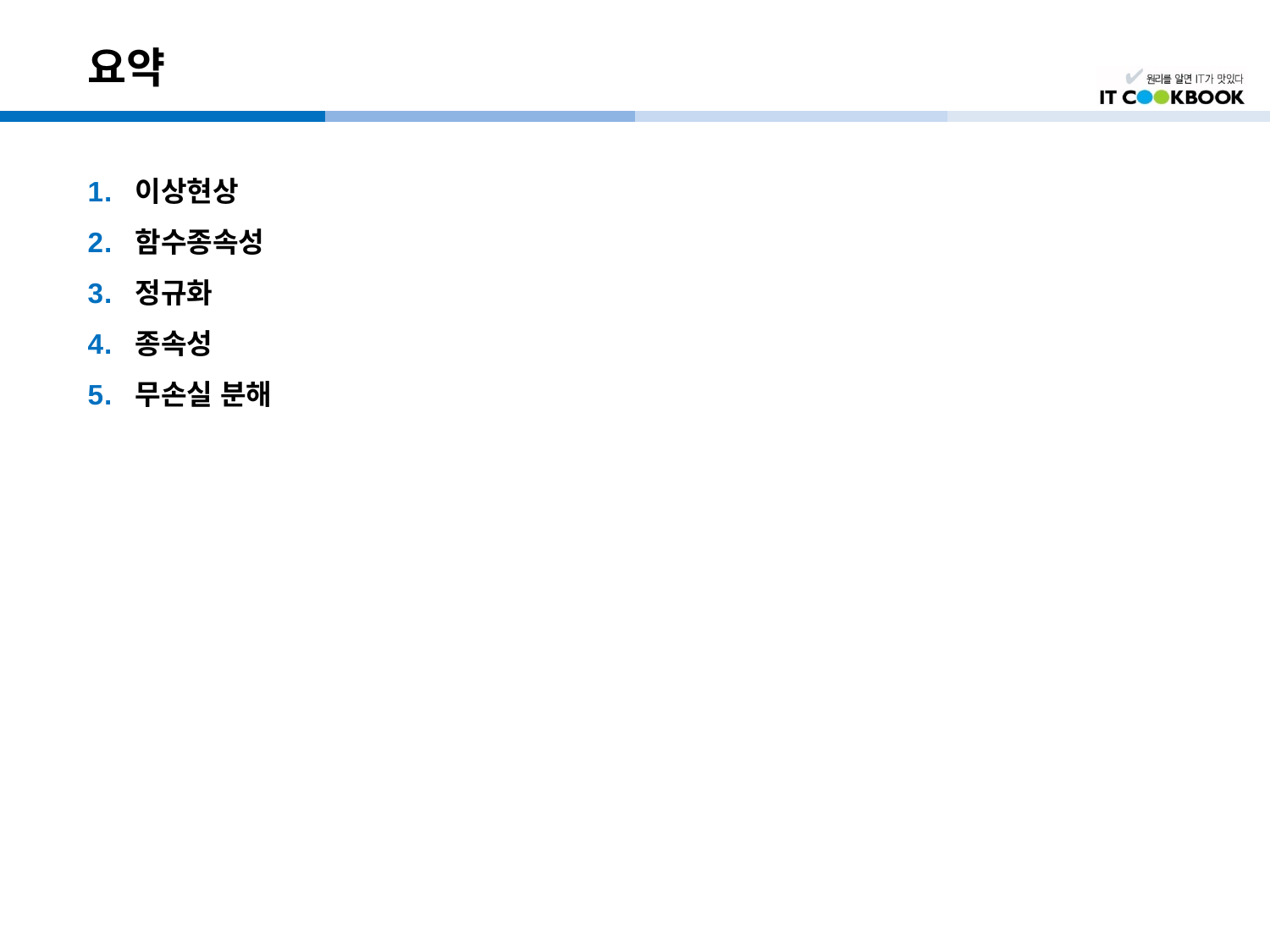

# 요약
이상현상
함수종속성
정규화
종속성
무손실 분해